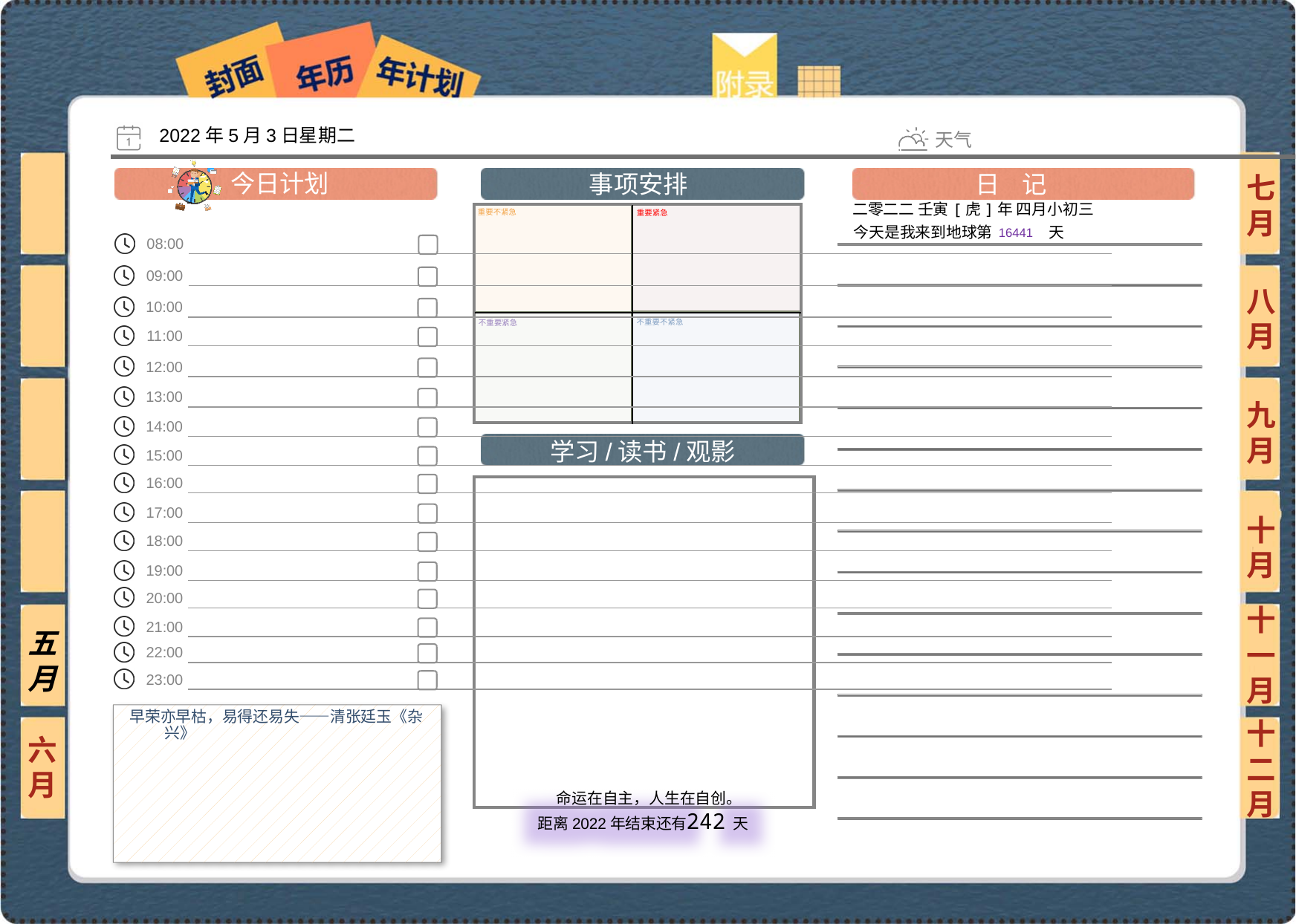

2022年5月3日星期二
七月
二零二二 壬寅[虎]年 四月小初三
16441
八月
九月
十月
十一月
五月
早荣亦早枯，易得还易失——清张廷玉《杂兴》

六月
十二月
242
 命运在自主，人生在自创。